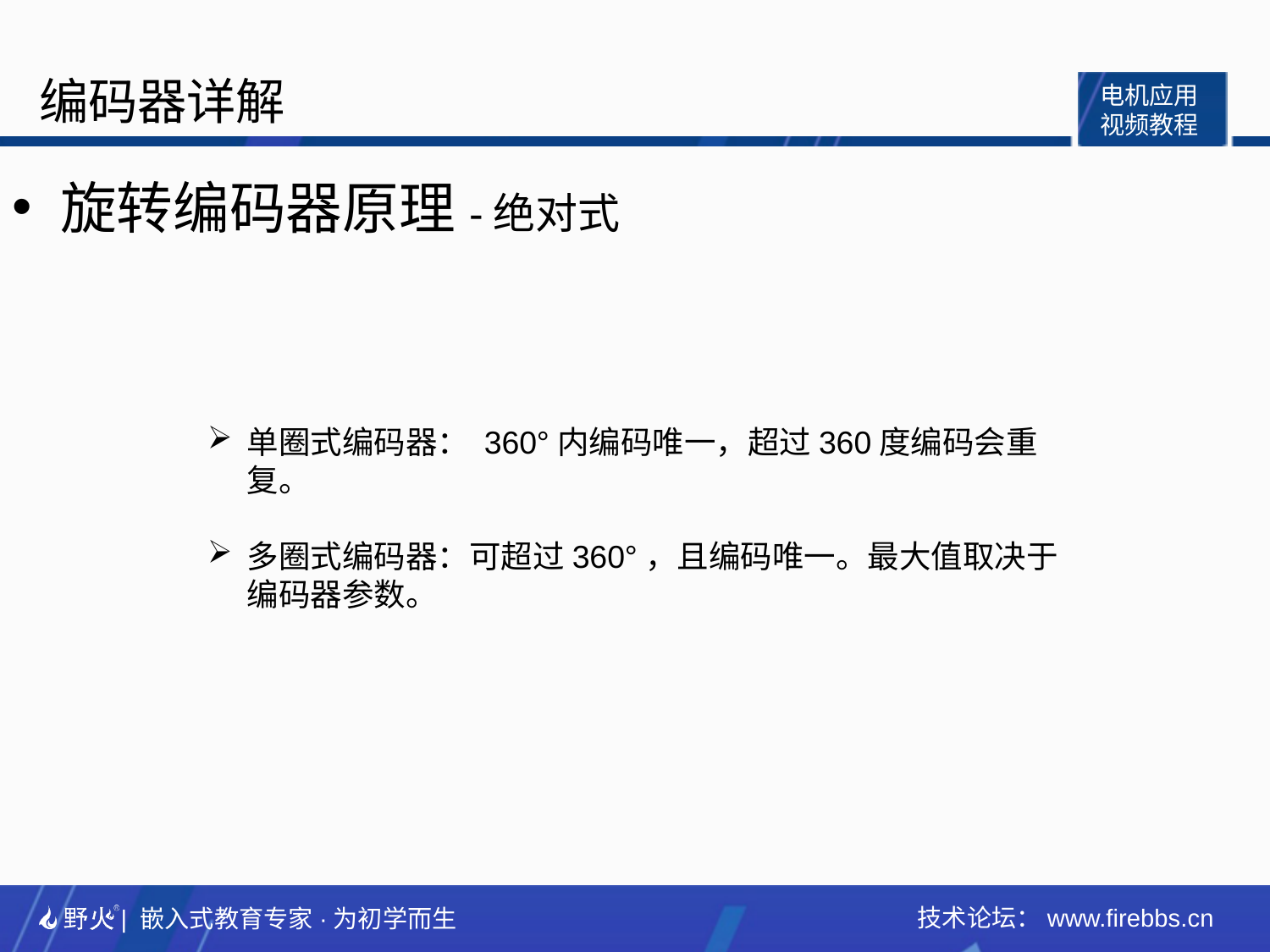

旋转编码器原理-绝对式

单圈式编码器： 360°内编码唯一，超过360度编码会重复。

多圈式编码器：可超过360°，且编码唯一。最大值取决于编码器参数。